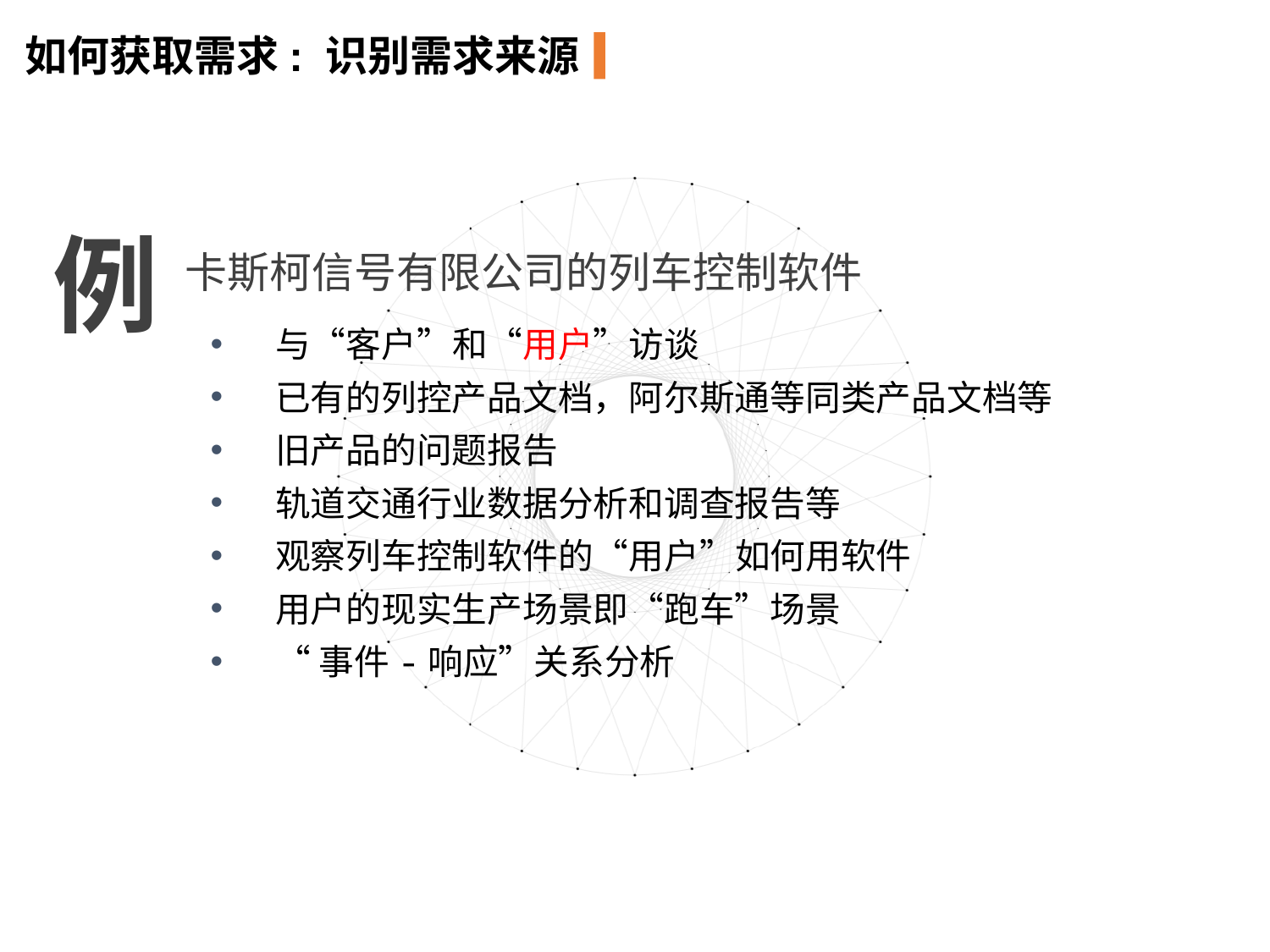

如何获取需求: 识别需求来源

例
卡斯柯信号有限公司的列车控制软件
与“客户”和“用户”访谈
已有的列控产品文档，阿尔斯通等同类产品文档等
旧产品的问题报告
轨道交通行业数据分析和调查报告等
观察列车控制软件的“用户”如何用软件
用户的现实生产场景即“跑车”场景
“事件-响应”关系分析